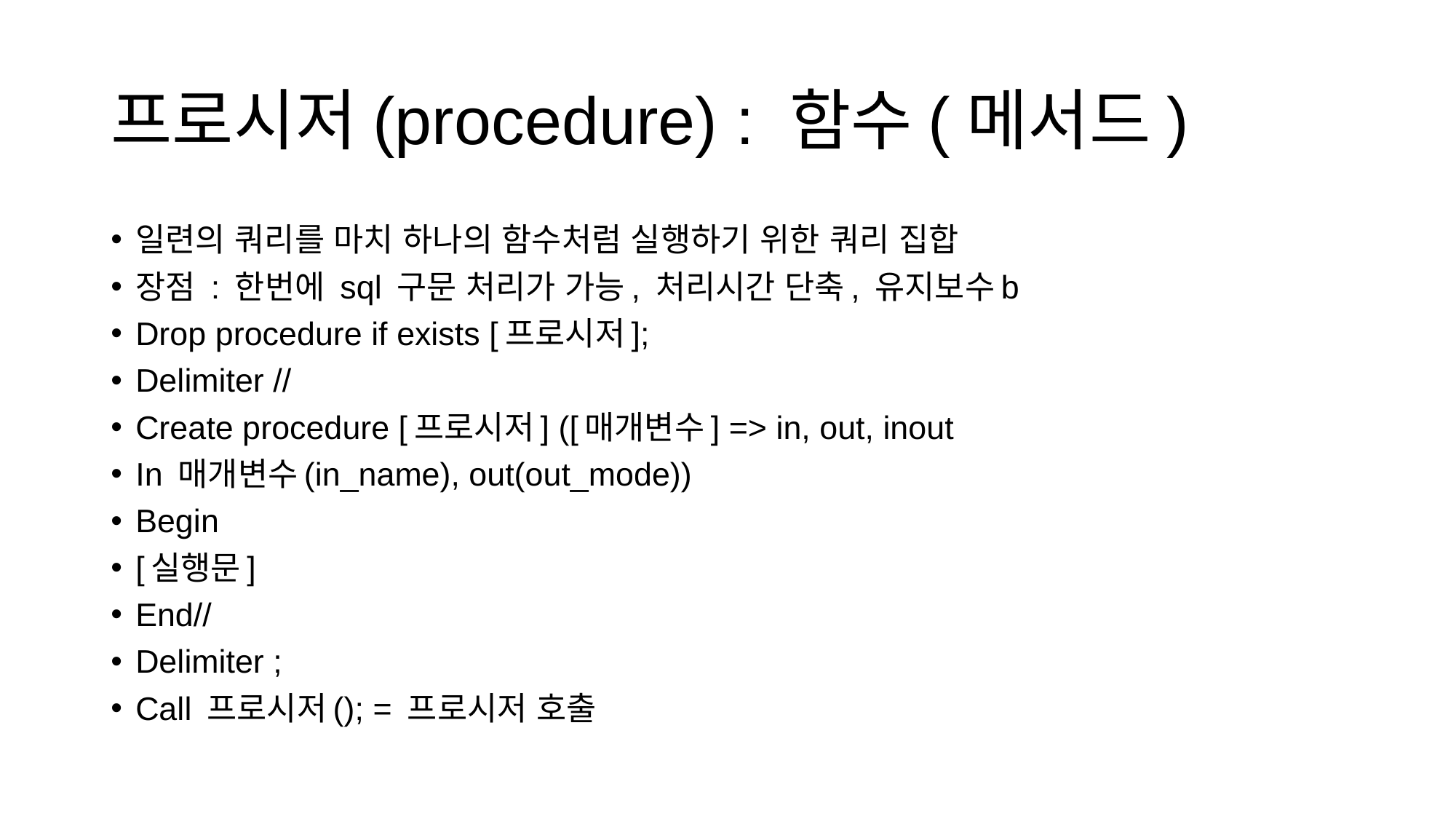

# 프로시저(procedure) : 함수(메서드)
일련의 쿼리를 마치 하나의 함수처럼 실행하기 위한 쿼리 집합
장점 : 한번에 sql 구문 처리가 가능, 처리시간 단축, 유지보수b
Drop procedure if exists [프로시저];
Delimiter //
Create procedure [프로시저] ([매개변수] => in, out, inout
In 매개변수(in_name), out(out_mode))
Begin
[실행문]
End//
Delimiter ;
Call 프로시저(); = 프로시저 호출